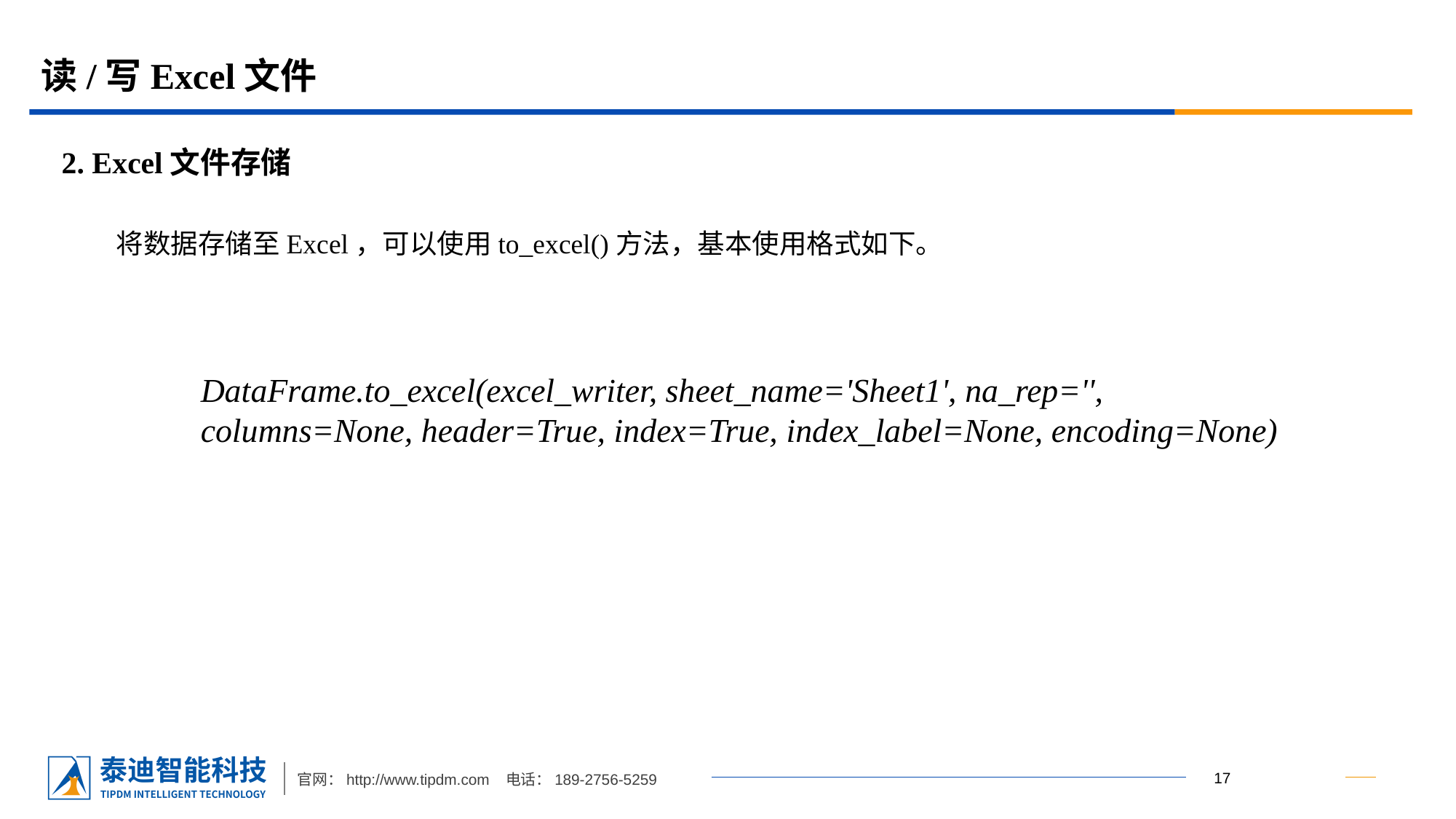

# 读/写Excel文件
2. Excel文件存储
将数据存储至Excel，可以使用to_excel()方法，基本使用格式如下。

DataFrame.to_excel(excel_writer, sheet_name='Sheet1', na_rep='', columns=None, header=True, index=True, index_label=None, encoding=None)